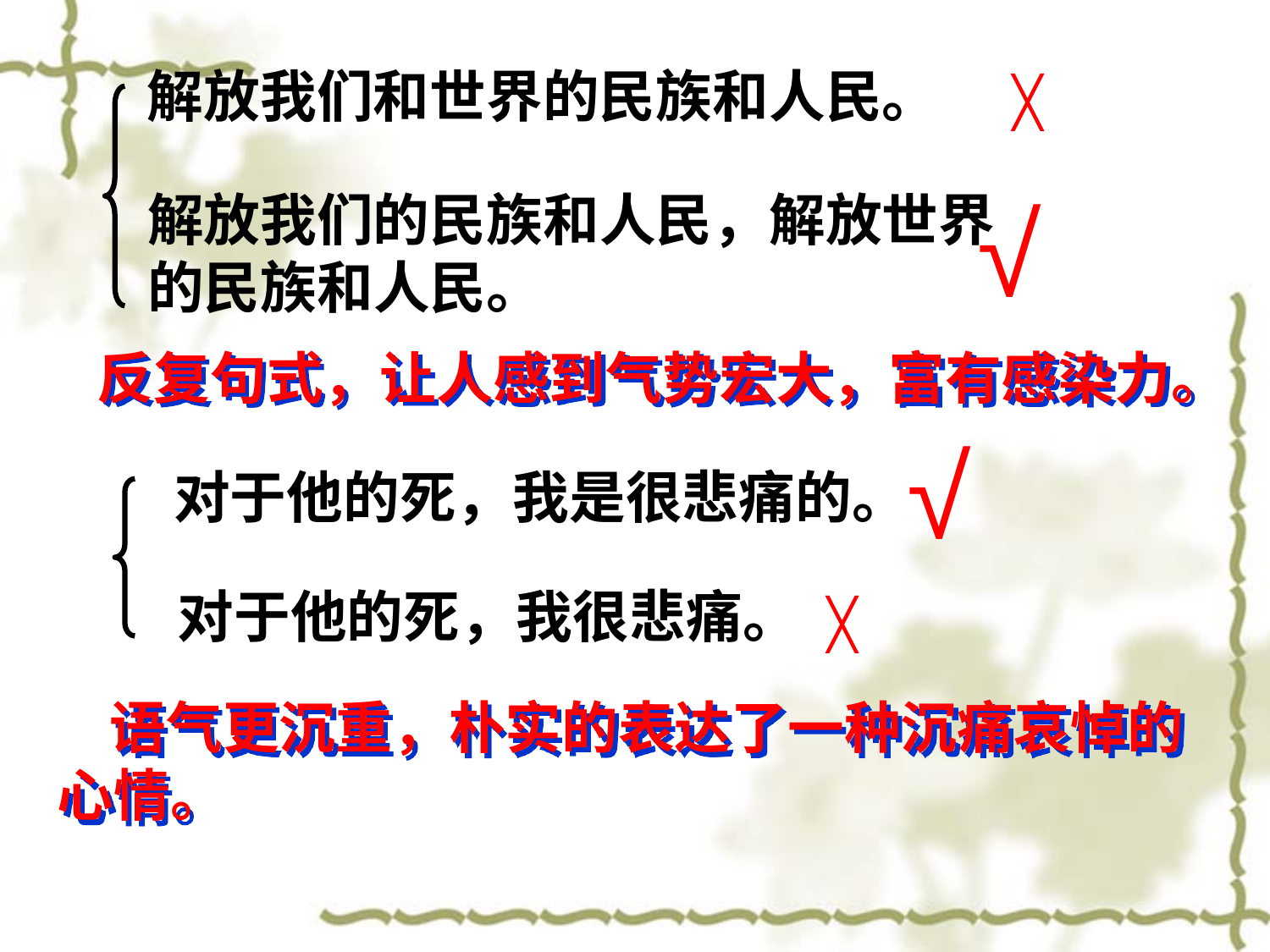

解放我们和世界的民族和人民。
╳

√
解放我们的民族和人民，解放世界的民族和人民。
反复句式，让人感到气势宏大，富有感染力。
√
 对于他的死，我是很悲痛的。

对于他的死，我很悲痛。
╳
   语气更沉重，朴实的表达了一种沉痛哀悼的心情。